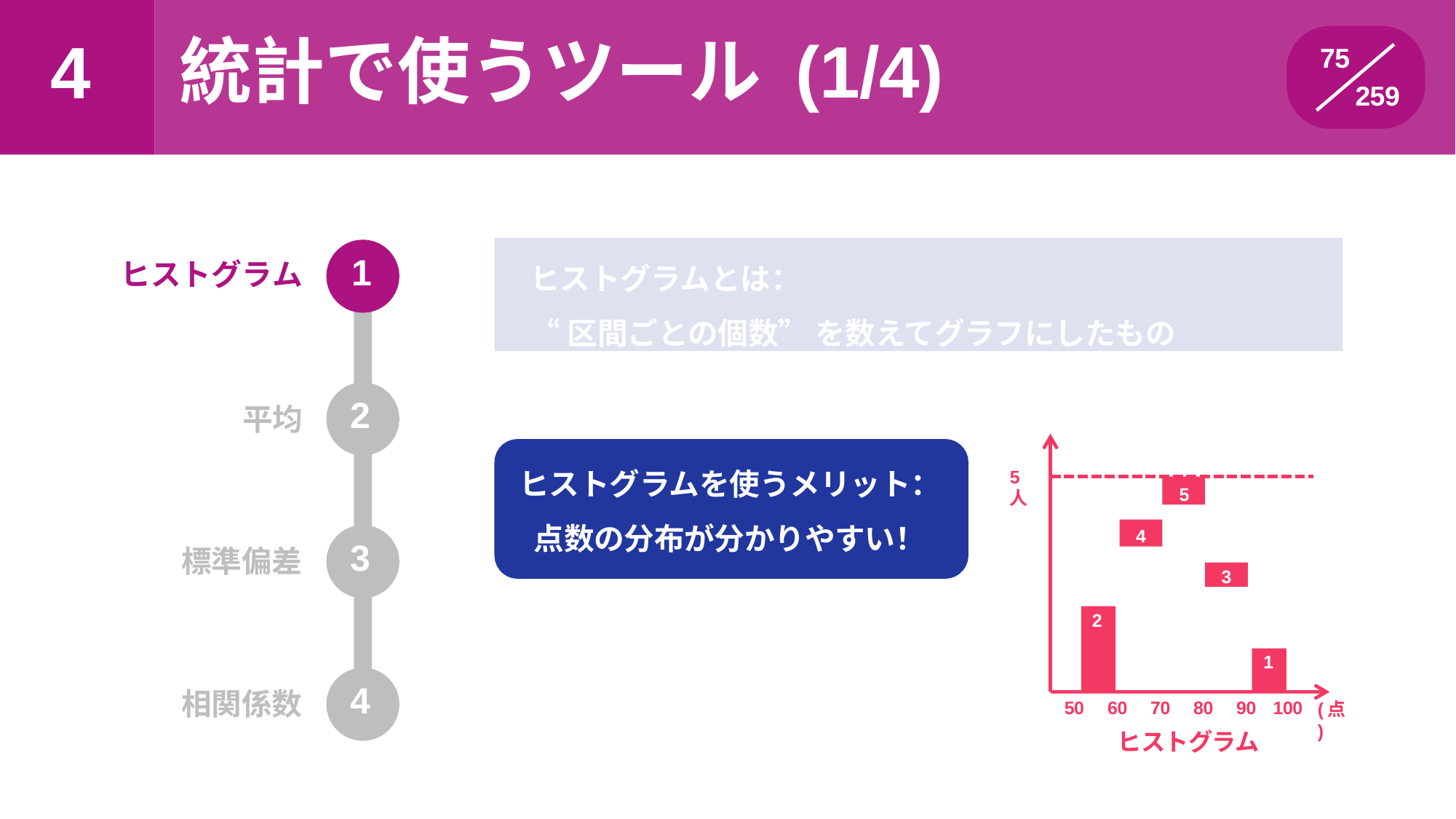

統計で使うツール (1/4)
# 4
75
259
ヒストグラムとは：
“区間ごとの個数” を数えてグラフにしたもの

ヒストグラム	1
2
平均

ヒストグラムを使うメリット：
点数の分布が分かりやすい！
5人
5

4

3
標準偏差
3
2
1

4
相関係数
(点)
| 50 | 60 | 70 | 80 | 90 | 100 |
| --- | --- | --- | --- | --- | --- |
ヒストグラム